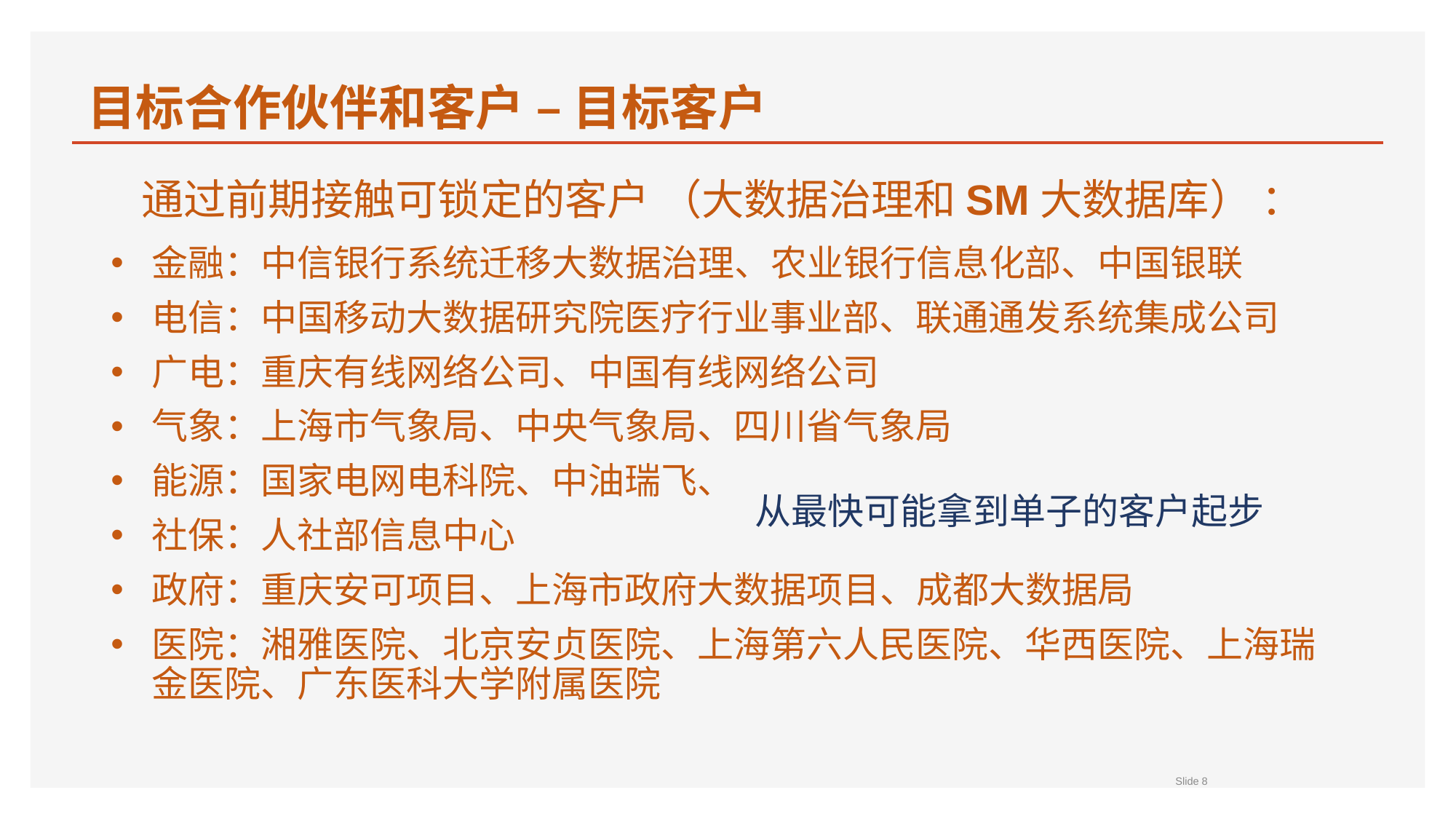

# 目标合作伙伴和客户 – 目标客户
通过前期接触可锁定的客户 （大数据治理和SM大数据库） ：
金融：中信银行系统迁移大数据治理、农业银行信息化部、中国银联
电信：中国移动大数据研究院医疗行业事业部、联通通发系统集成公司
广电：重庆有线网络公司、中国有线网络公司
气象：上海市气象局、中央气象局、四川省气象局
能源：国家电网电科院、中油瑞飞、
社保：人社部信息中心
政府：重庆安可项目、上海市政府大数据项目、成都大数据局
医院：湘雅医院、北京安贞医院、上海第六人民医院、华西医院、上海瑞金医院、广东医科大学附属医院
从最快可能拿到单子的客户起步
Slide 8